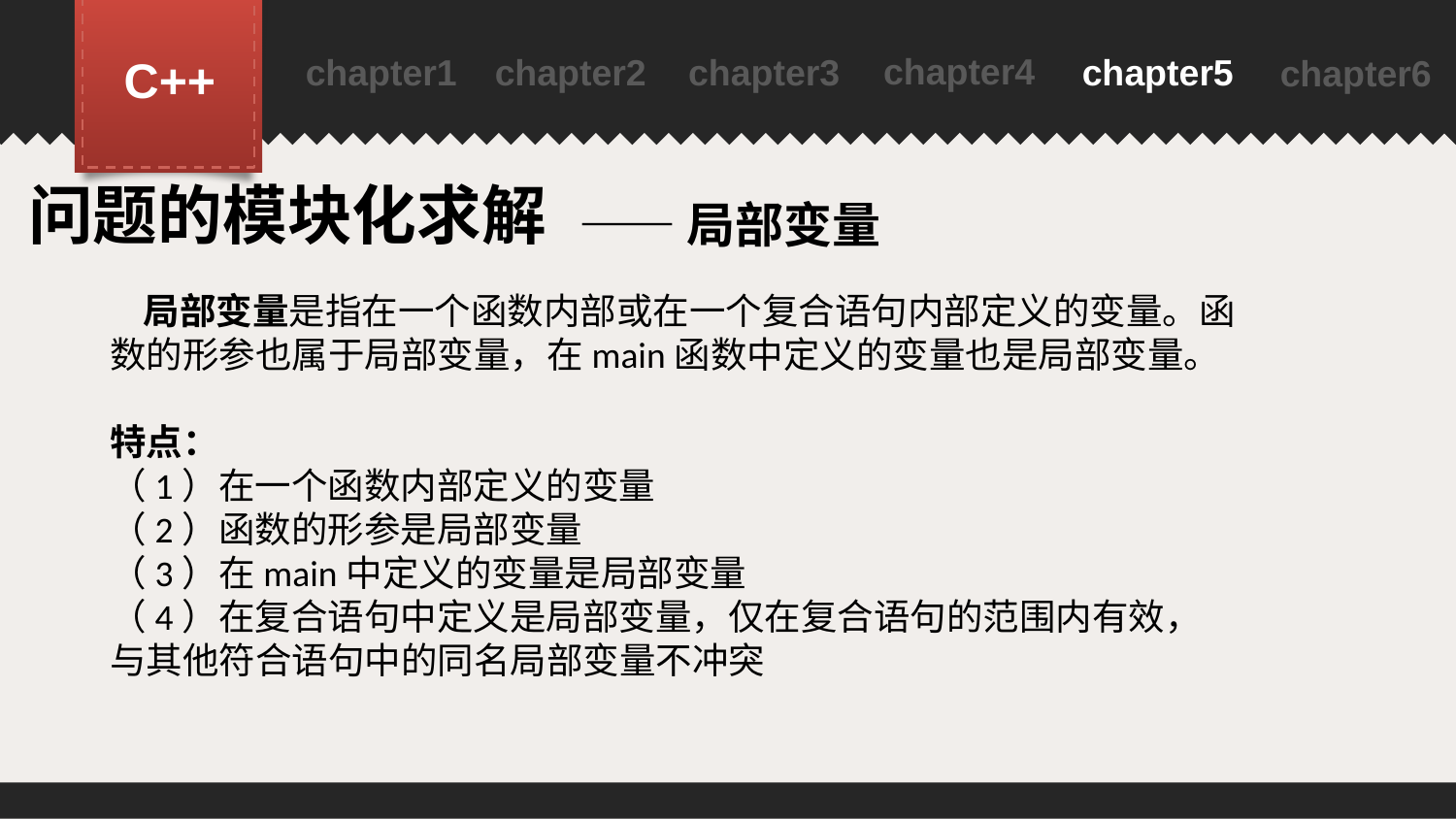

chapter4
C++
chapter1
chapter2
chapter3
chapter5
chapter6
PPT模板下载：www.1ppt.com/moban/     行业PPT模板：www.1ppt.com/hangye/
节日PPT模板：www.1ppt.com/jieri/           PPT素材下载：www.1ppt.com/sucai/
PPT背景图片：www.1ppt.com/beijing/      PPT图表下载：www.1ppt.com/tubiao/
优秀PPT下载：www.1ppt.com/xiazai/        PPT教程： www.1ppt.com/powerpoint/
Word教程： www.1ppt.com/word/              Excel教程：www.1ppt.com/excel/
资料下载：www.1ppt.com/ziliao/                PPT课件下载：www.1ppt.com/kejian/
范文下载：www.1ppt.com/fanwen/             试卷下载：www.1ppt.com/shiti/
教案下载：www.1ppt.com/jiaoan/

问题的模块化求解
——局部变量
   局部变量是指在一个函数内部或在一个复合语句内部定义的变量。函数的形参也属于局部变量，在main函数中定义的变量也是局部变量。

特点：
（1）在一个函数内部定义的变量
（2）函数的形参是局部变量
（3）在main中定义的变量是局部变量
（4）在复合语句中定义是局部变量，仅在复合语句的范围内有效，与其他符合语句中的同名局部变量不冲突